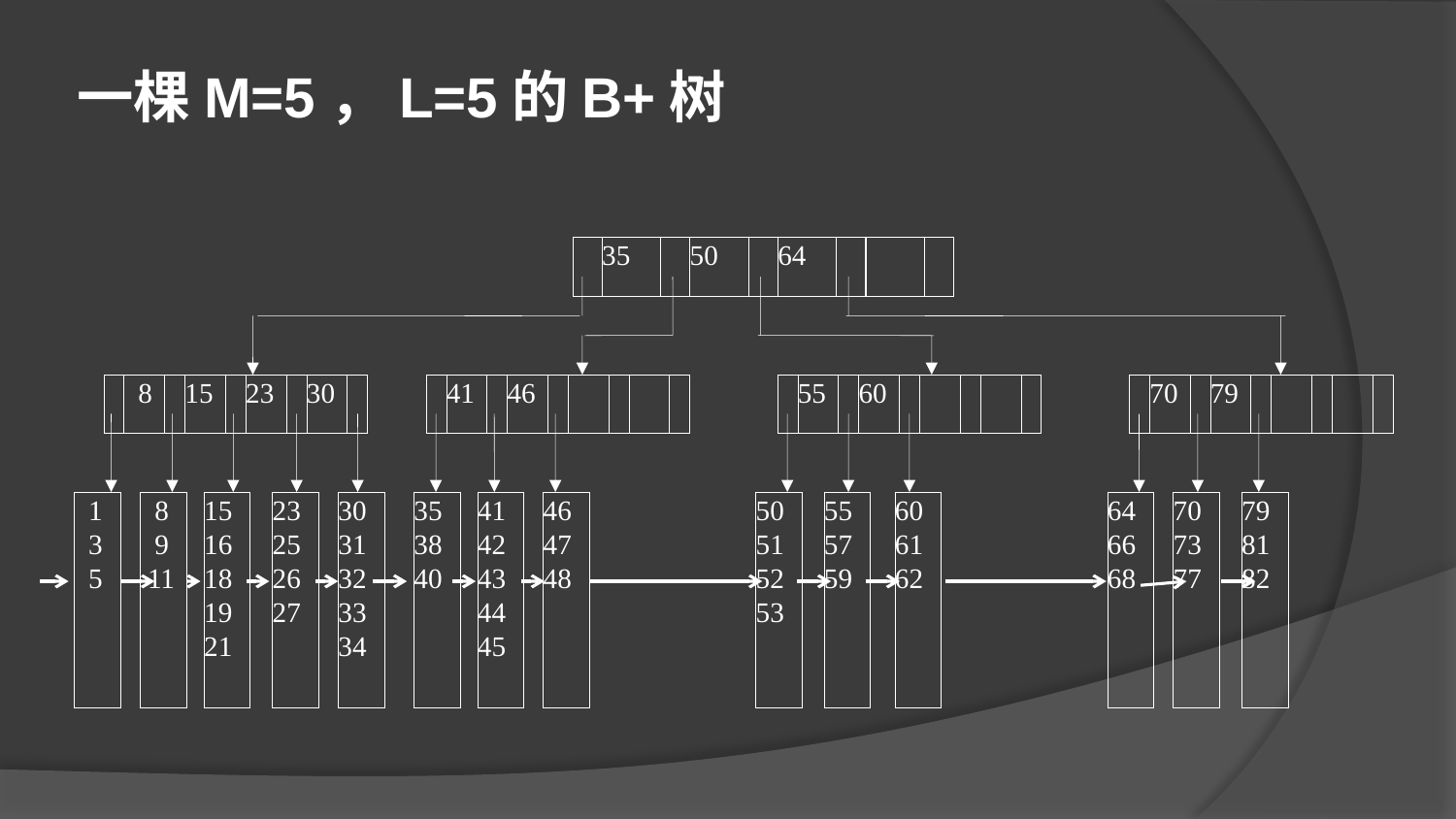

一棵M=5，L=5的B+树

35

50

64

  8

15

23

30

41

46

55

60

70

79

  1
  3
  5
  8
  9
 11
15
16
18
19
21
23
25
26
27
30
31
32
33
34
35
38
40
41
42
43
44
45
46
47
48
50
51
52
53
55
57
59
60
61
62
64
66
68
70
73
77
79
81
82